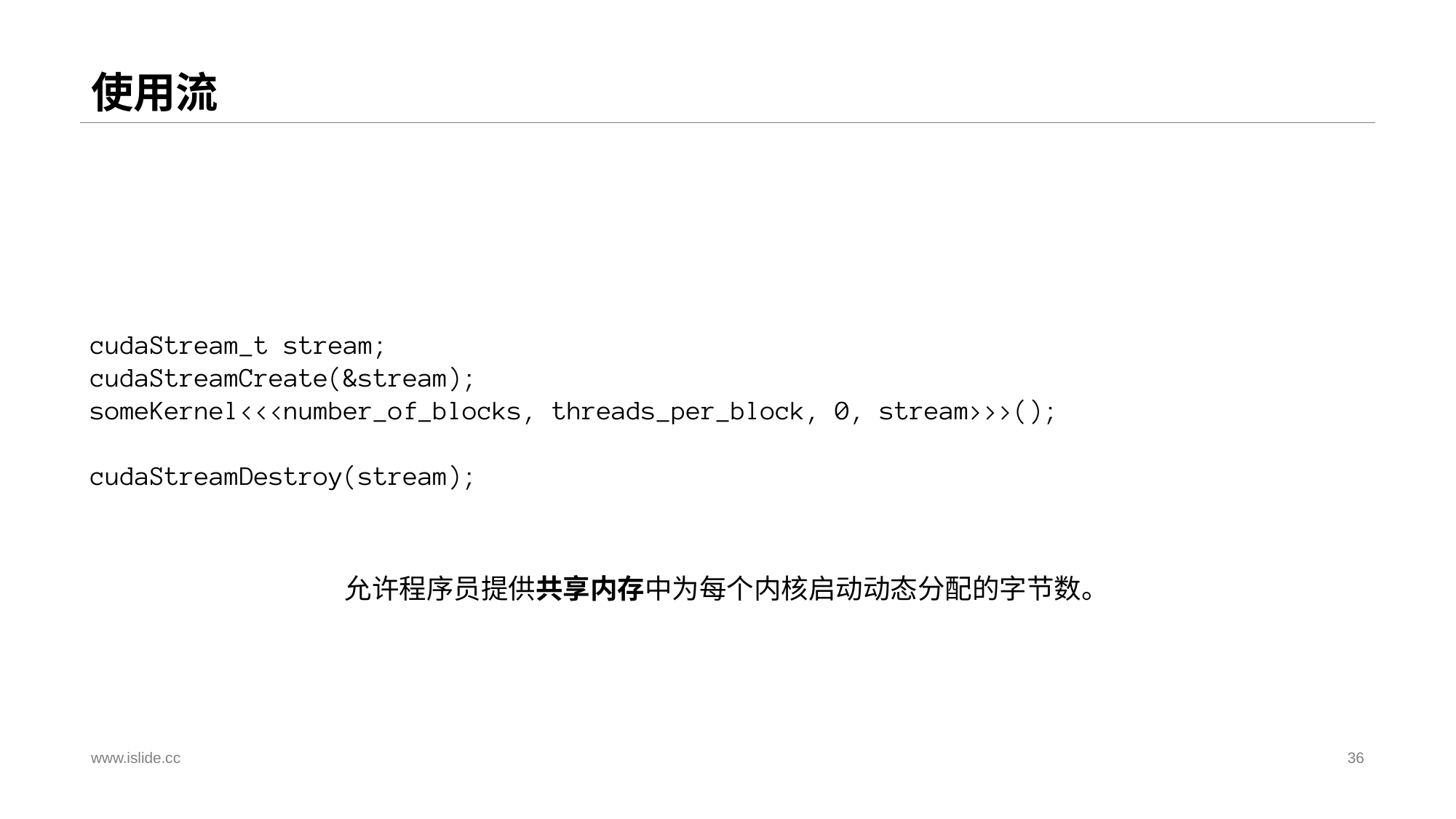

# 使用流
cudaStream_t stream;
cudaStreamCreate(&stream);
someKernel<<<number_of_blocks, threads_per_block, 0, stream>>>();
cudaStreamDestroy(stream);
允许程序员提供共享内存中为每个内核启动动态分配的字节数。
www.islide.cc
36